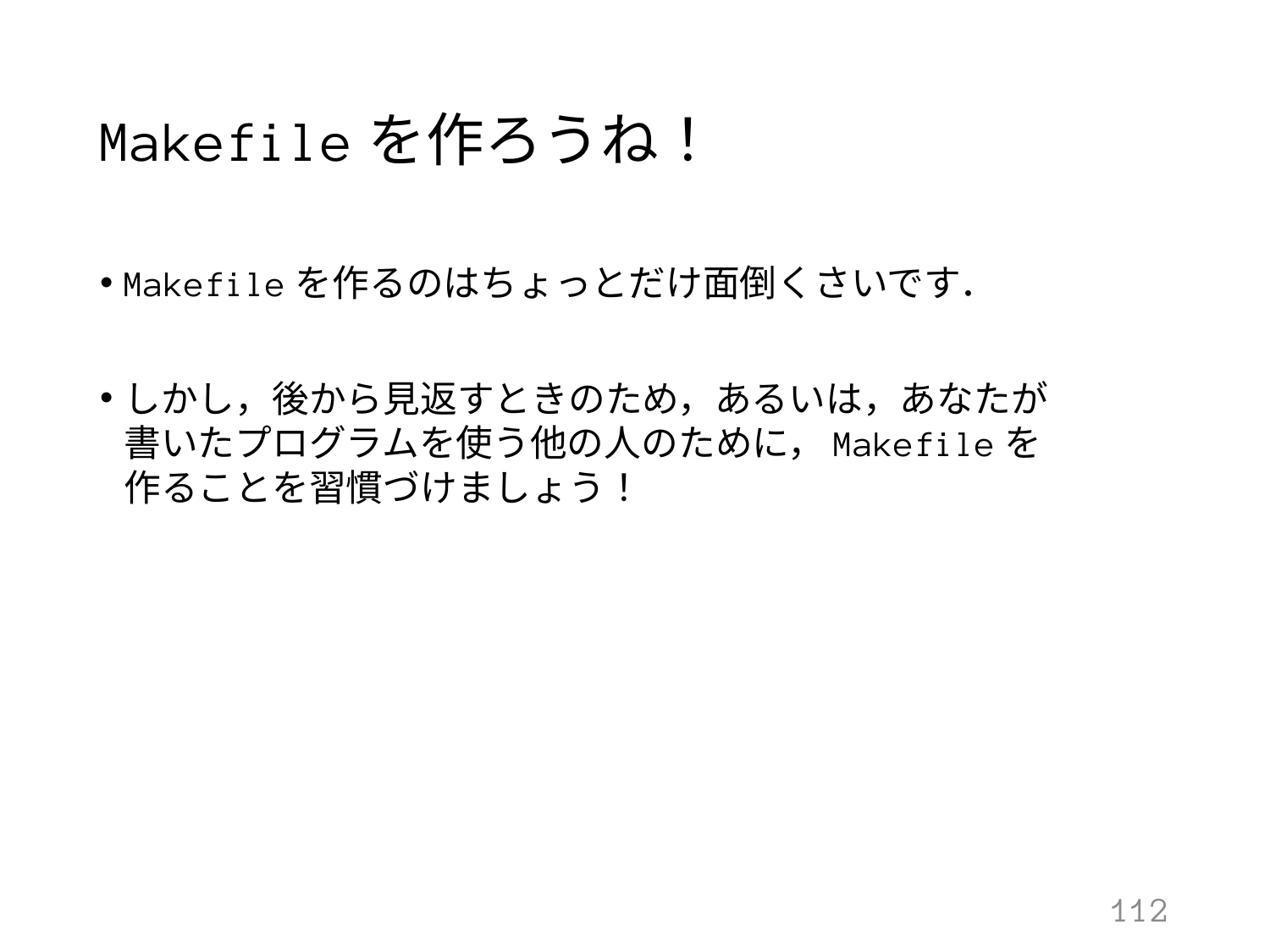

# Makefileを作ろうね！
Makefileを作るのはちょっとだけ面倒くさいです．

しかし，後から見返すときのため，あるいは，あなたが
書いたプログラムを使う他の人のために，Makefileを
作ることを習慣づけましょう！
112